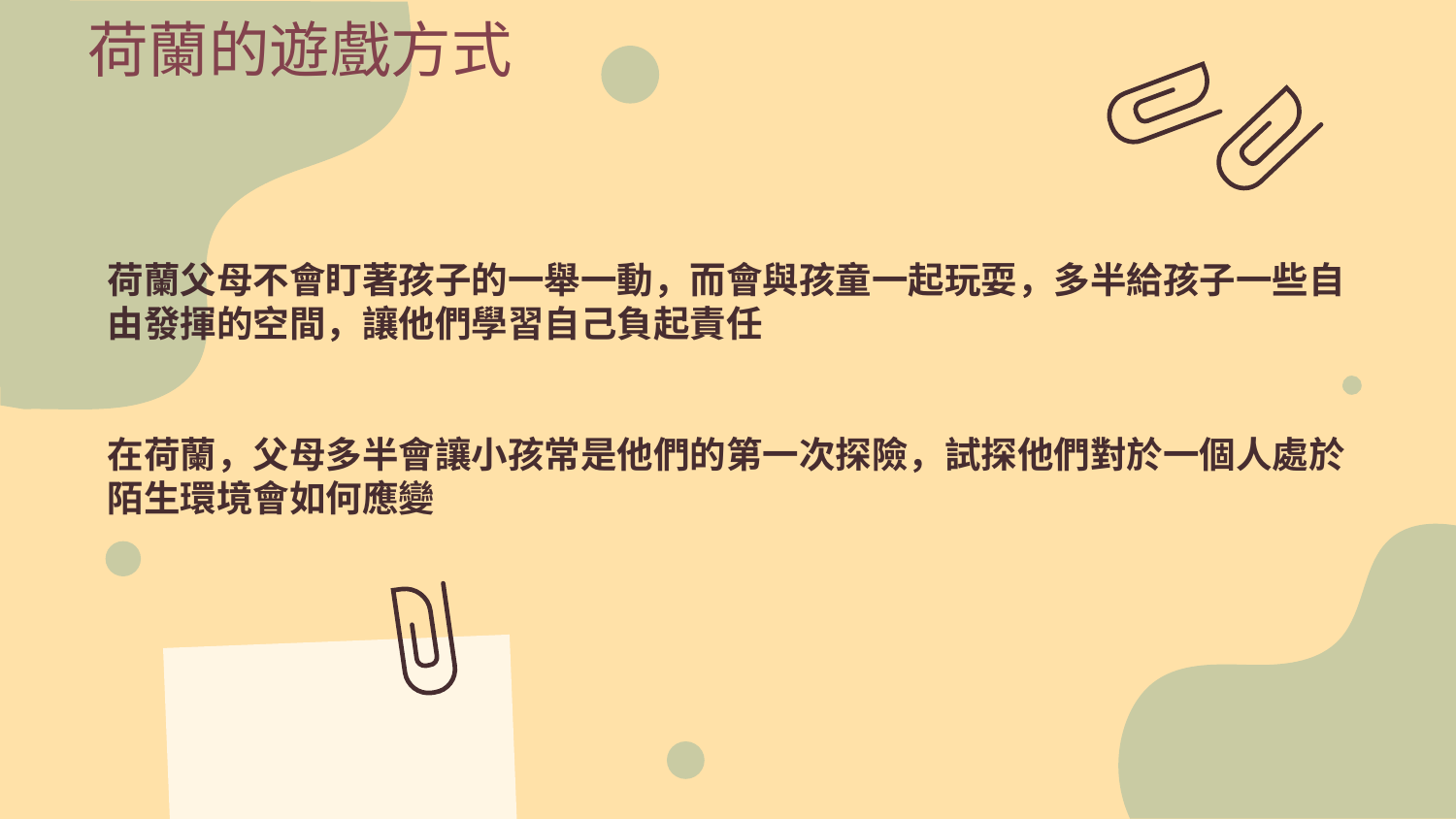

荷蘭的遊戲方式
# 荷蘭父母不會盯著孩子的一舉一動，而會與孩童一起玩耍，多半給孩子一些自由發揮的空間，讓他們學習自己負起責任

在荷蘭，父母多半會讓小孩常是他們的第一次探險，試探他們對於一個人處於陌生環境會如何應變